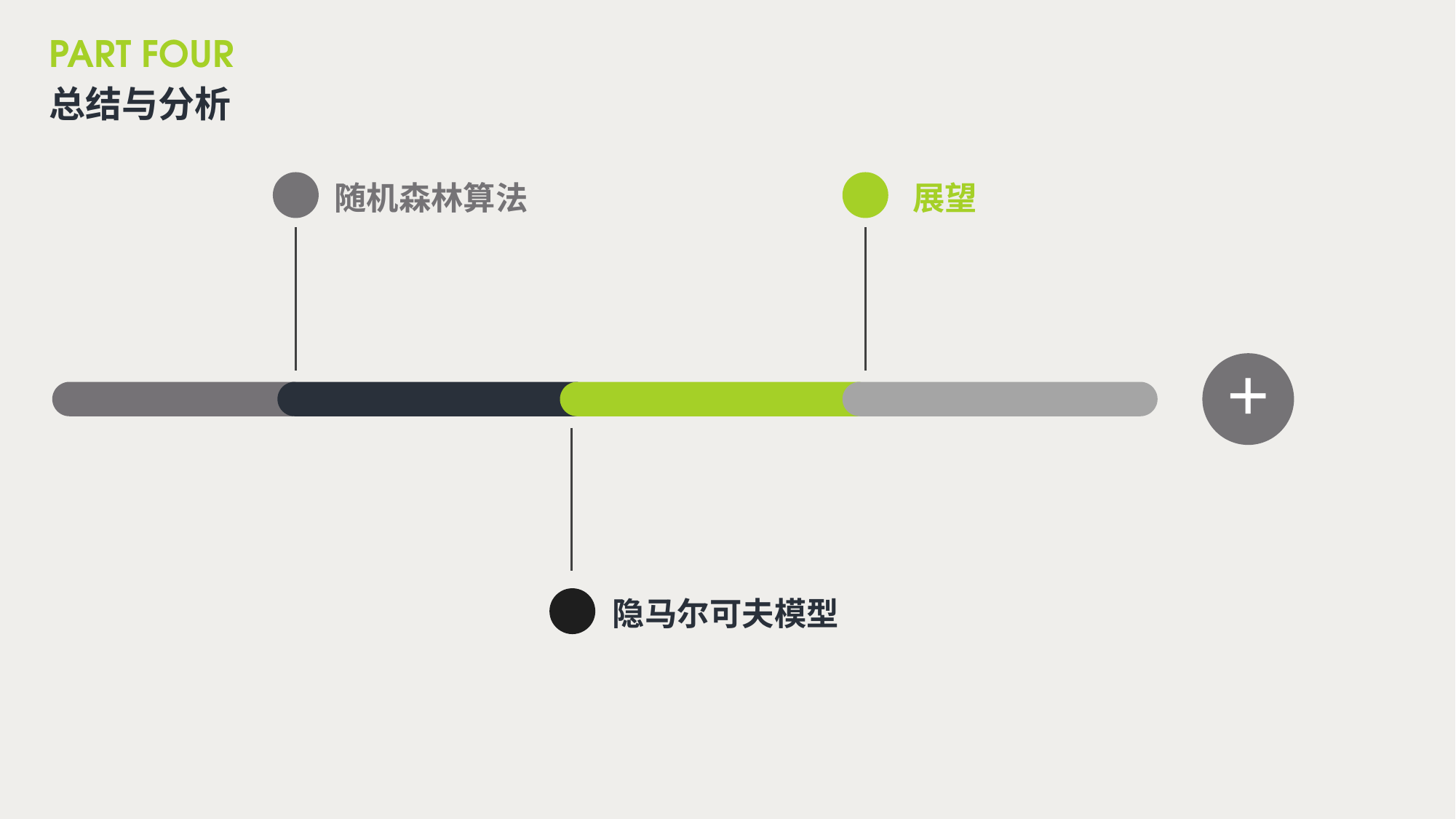

PART FOUR
总结与分析

随机森林算法
展望
+

隐马尔可夫模型